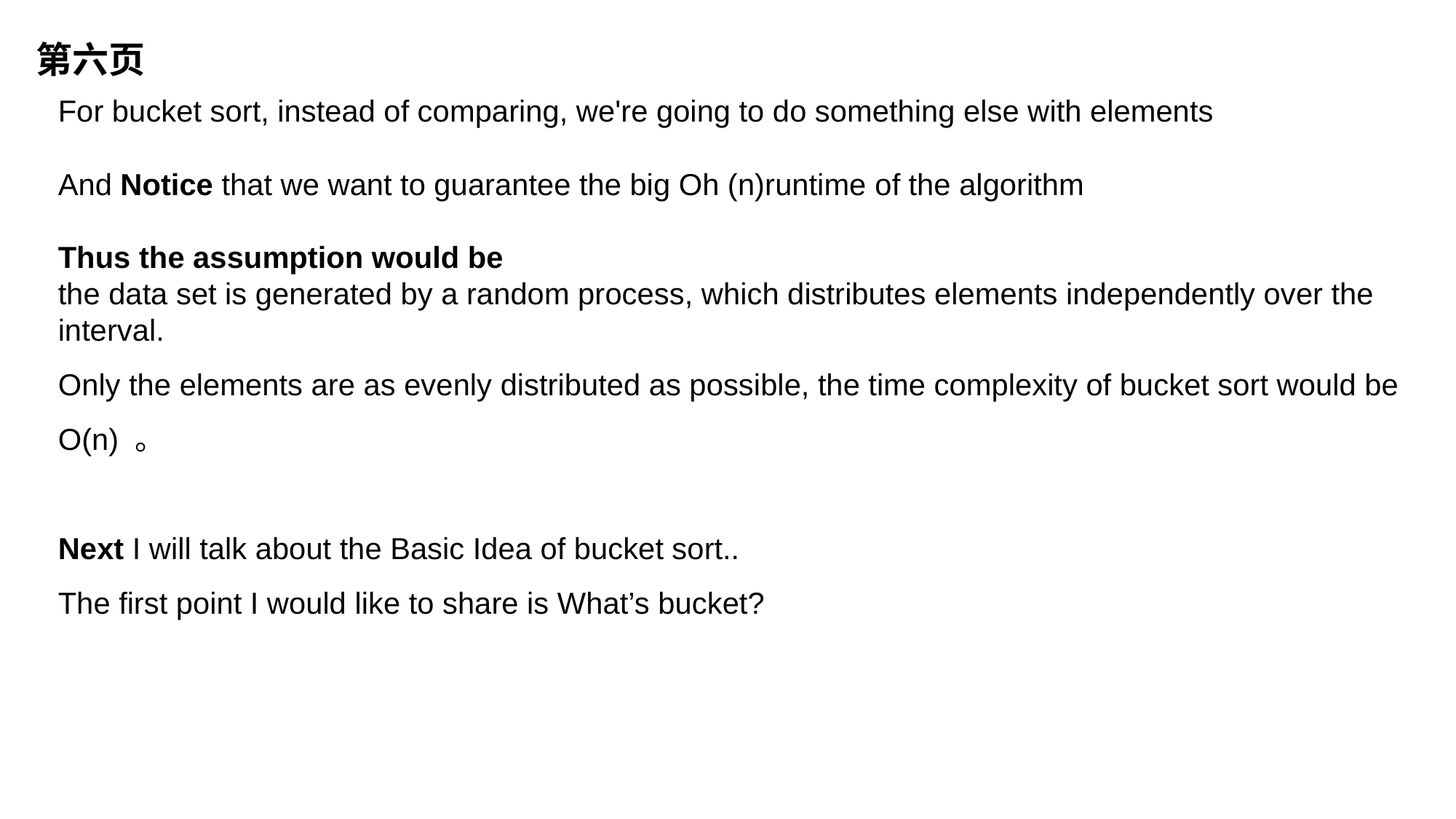

第六页
For bucket sort, instead of comparing, we're going to do something else with elements

And Notice that we want to guarantee the big Oh (n)runtime of the algorithm

Thus the assumption would be
the data set is generated by a random process, which distributes elements independently over the interval.
Only the elements are as evenly distributed as possible, the time complexity of bucket sort would be O(n) 。

Next I will talk about the Basic Idea of bucket sort..
The first point I would like to share is What’s bucket?